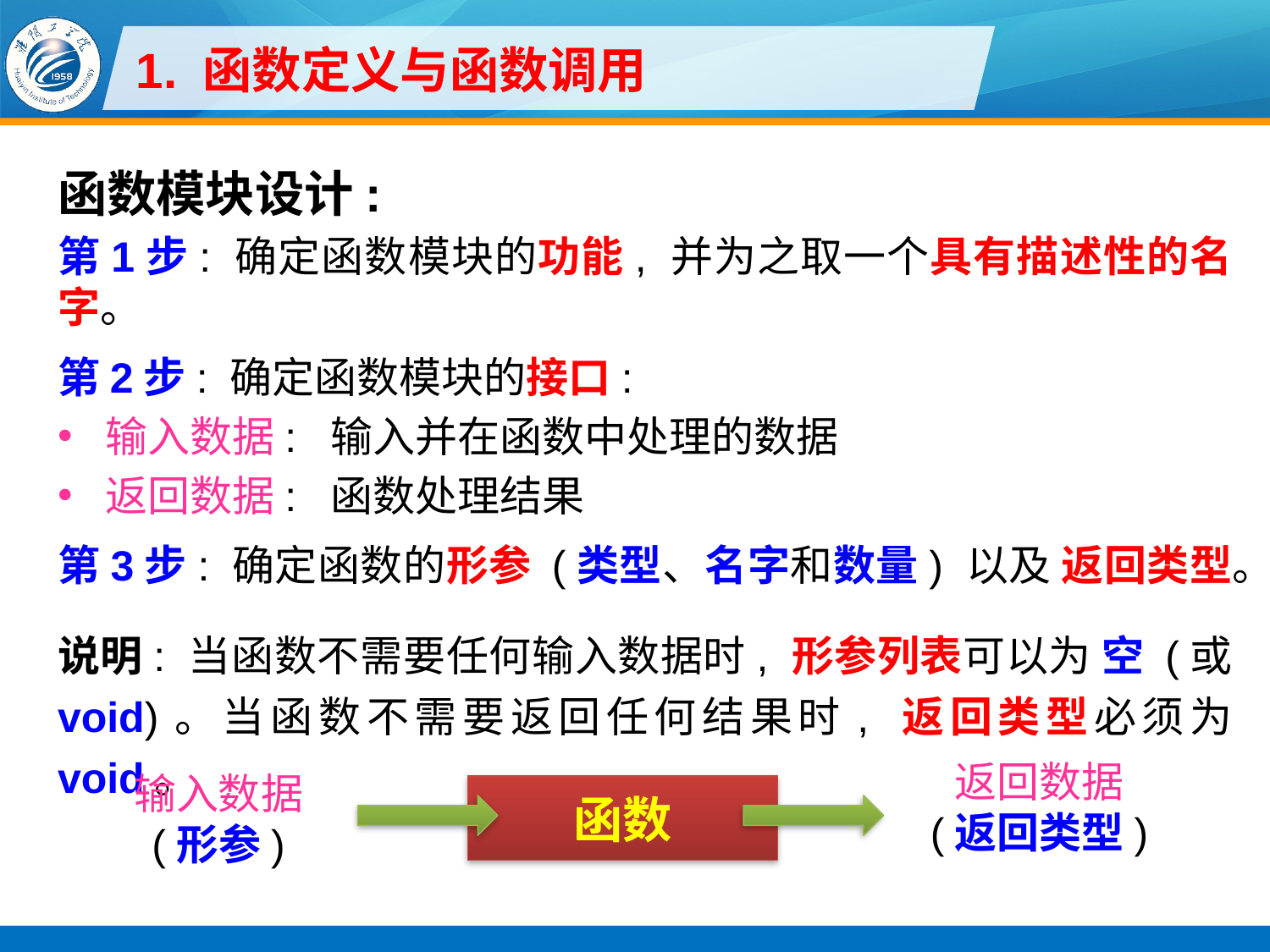

# 1. 函数定义与函数调用
函数模块设计:
第1步: 确定函数模块的功能, 并为之取一个具有描述性的名字。
第2步: 确定函数模块的接口:
输入数据:  输入并在函数中处理的数据
返回数据:  函数处理结果
第3步: 确定函数的形参 (类型、名字和数量) 以及 返回类型。
说明: 当函数不需要任何输入数据时, 形参列表可以为 空 (或 void)。当函数不需要返回任何结果时, 返回类型必须为 void。
返回数据
(返回类型)
输入数据
(形参)
函数